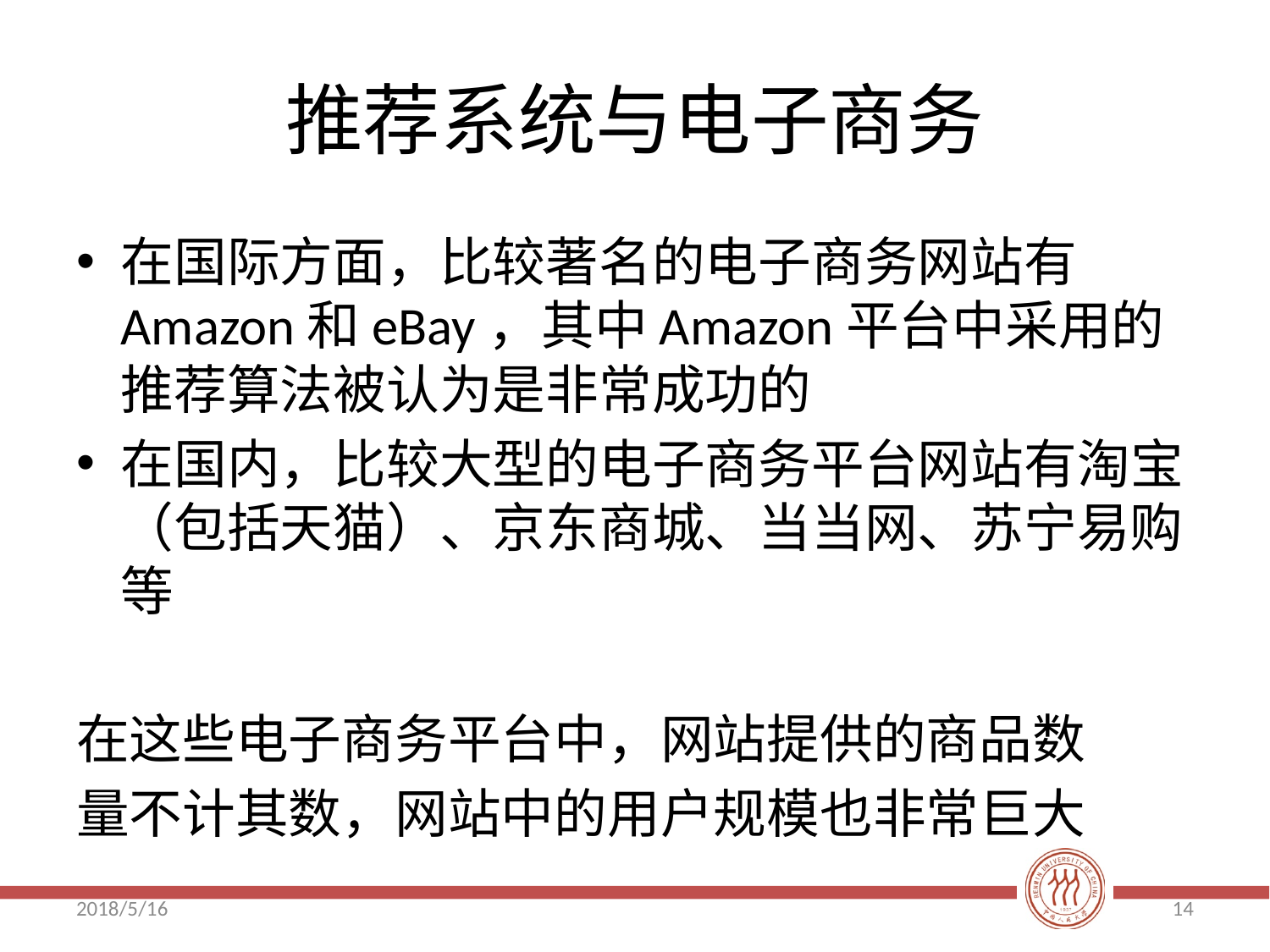

# 推荐系统与电子商务
在国际方面，比较著名的电子商务网站有Amazon和eBay，其中Amazon平台中采用的推荐算法被认为是非常成功的
在国内，比较大型的电子商务平台网站有淘宝（包括天猫）、京东商城、当当网、苏宁易购等

在这些电子商务平台中，网站提供的商品数
量不计其数，网站中的用户规模也非常巨大
2018/5/16
14